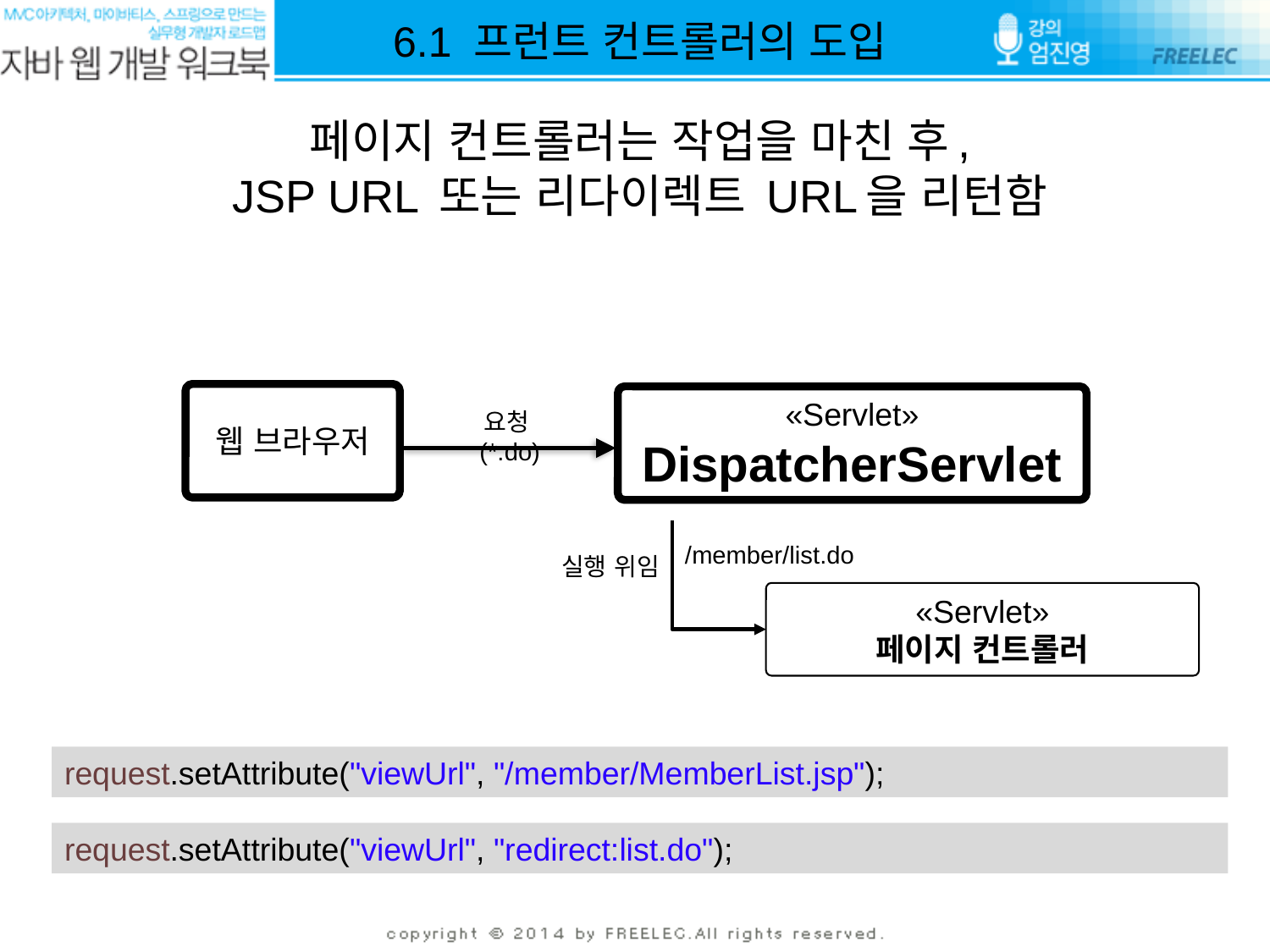

6.1 프런트 컨트롤러의 도입
페이지 컨트롤러는 작업을 마친 후,
JSP URL 또는 리다이렉트 URL을 리턴함
웹 브라우저
«Servlet»
DispatcherServlet

요청(*.do)

/member/list.do
실행 위임
«Servlet»
페이지 컨트롤러

request.setAttribute("viewUrl", "/member/MemberList.jsp");
request.setAttribute("viewUrl", "redirect:list.do");